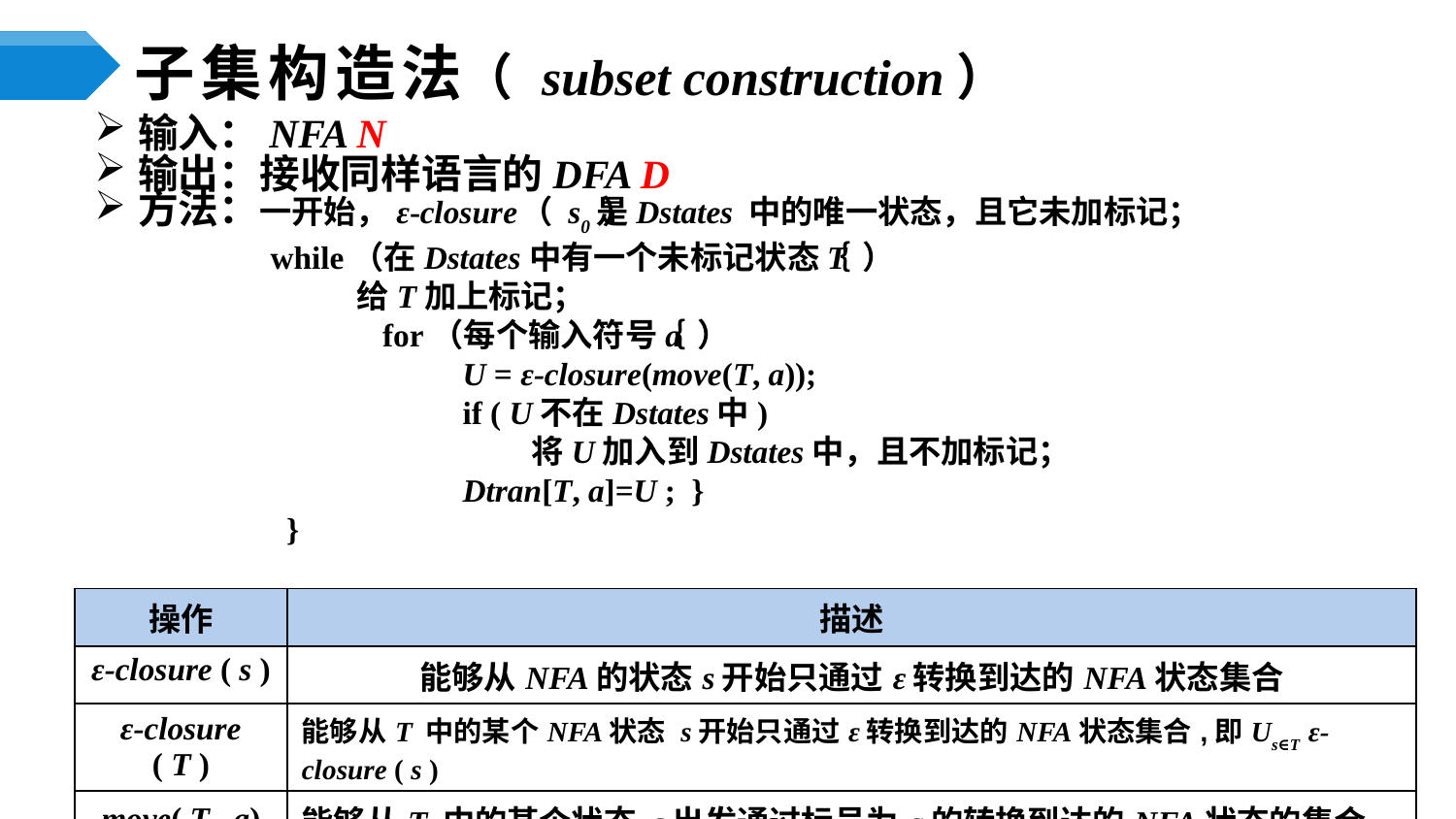

# 子集构造法（  subset construction）
输入：NFA N
输出：接收同样语言的DFA D
方法：一开始，ε-closure  （ s0 ）   是Dstates 中的唯一状态，且它未加标记；
                      while（在Dstates中有一个未标记状态T ）  ｛
                                   给T加上标记；
                                    for（每个输入符号a ）  ｛
                                              U = ε-closure(move(T, a));
                                              if ( U不在Dstates中)
                                                           将U加入到Dstates中，且不加标记；
                                              Dtran[T, a]=U ;  }
                        }
| 操作 | 描述 |
| --- | --- |
| ε-closure ( s ) | 能够从NFA的状态s开始只通过ε转换到达的NFA状态集合 |
| ε-closure ( T ) | 能够从T 中的某个NFA状态 s开始只通过ε转换到达的NFA状态集合,即Us∈T ε-closure ( s ) |
| move( T , a) | 能够从T 中的某个状态 s出发通过标号为a的转换到达的NFA状态的集合 |